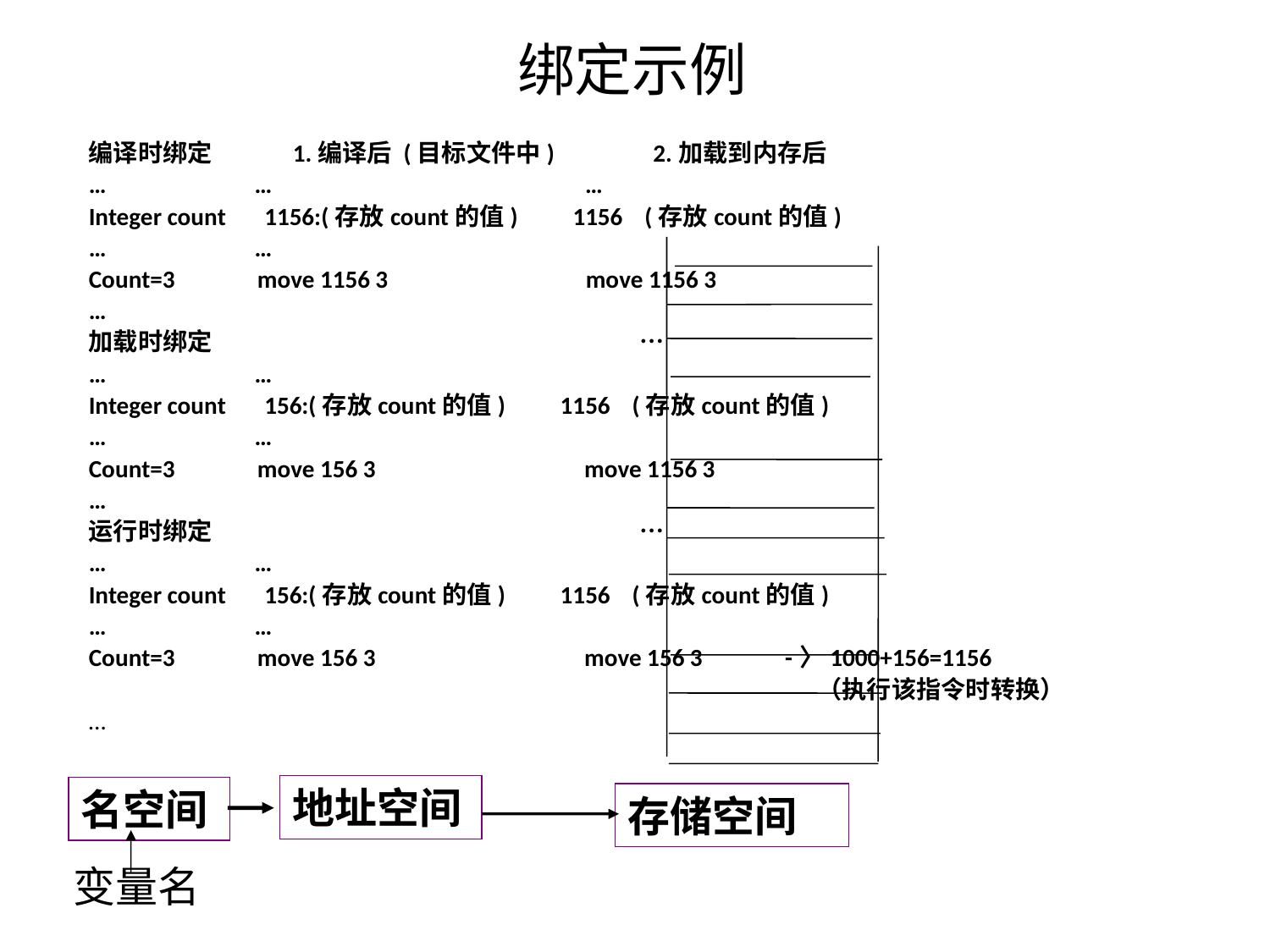

# 绑定示例
编译时绑定             1.编译后 (目标文件中)                  2.加载到内存后
…                           …                                                         …
Integer count       1156:(存放count的值)          1156    (存放count的值)
…                           …
Count=3               move 1156 3                                    move 1156 3
…
加载时绑定                                                                           …
…                           …
Integer count       156:(存放count的值)          1156    (存放count的值)
…                           …
Count=3               move 156 3                                      move 1156 3
…
运行时绑定                                                                           …
…                           …
Integer count       156:(存放count的值)          1156    (存放count的值)
…                           …
Count=3               move 156 3                                      move 156 3               -〉1000+156=1156
                                                				       （执行该指令时转换）
…

地址空间
名空间
存储空间

变量名